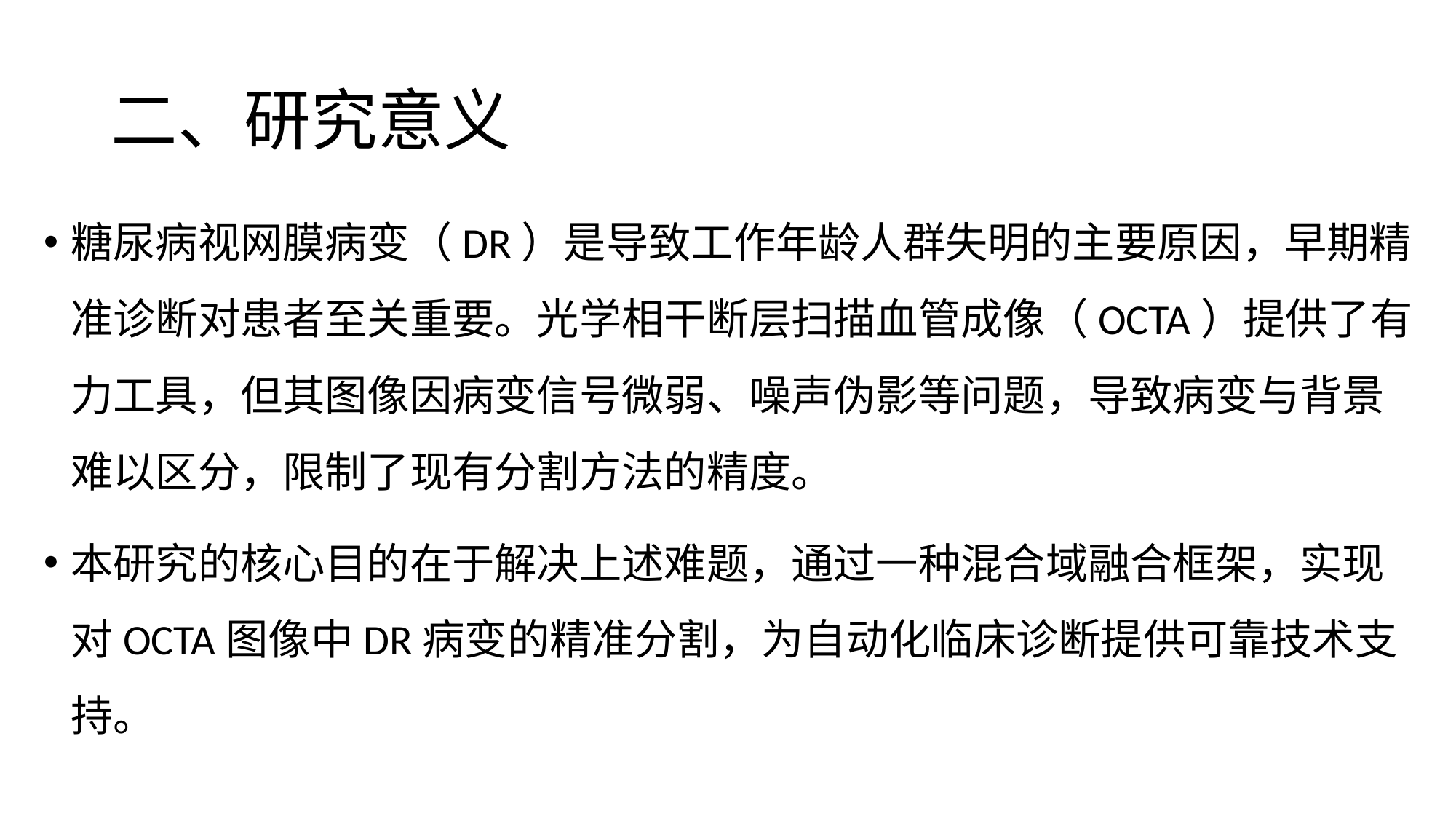

# 二、研究意义
糖尿病视网膜病变（DR）是导致工作年龄人群失明的主要原因，早期精准诊断对患者至关重要。光学相干断层扫描血管成像（OCTA）提供了有力工具，但其图像因病变信号微弱、噪声伪影等问题，导致病变与背景难以区分，限制了现有分割方法的精度。
本研究的核心目的在于解决上述难题，通过一种混合域融合框架，实现对OCTA图像中DR病变的精准分割，为自动化临床诊断提供可靠技术支持。